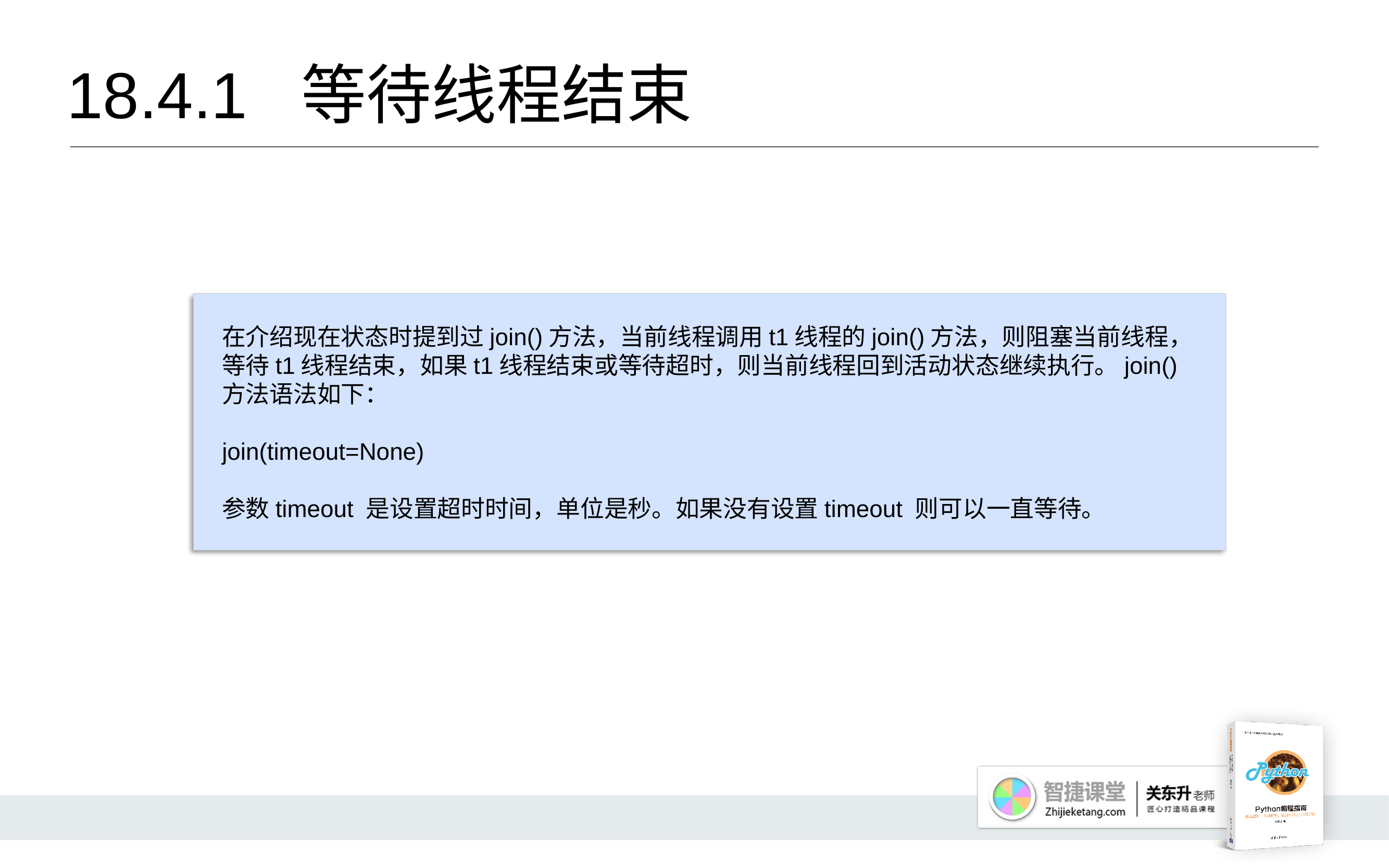

# 18.4.1 	等待线程结束
在介绍现在状态时提到过join()方法，当前线程调用t1线程的join()方法，则阻塞当前线程，等待t1线程结束，如果t1线程结束或等待超时，则当前线程回到活动状态继续执行。join()方法语法如下：

join(timeout=None)

参数timeout 是设置超时时间，单位是秒。如果没有设置timeout 则可以一直等待。